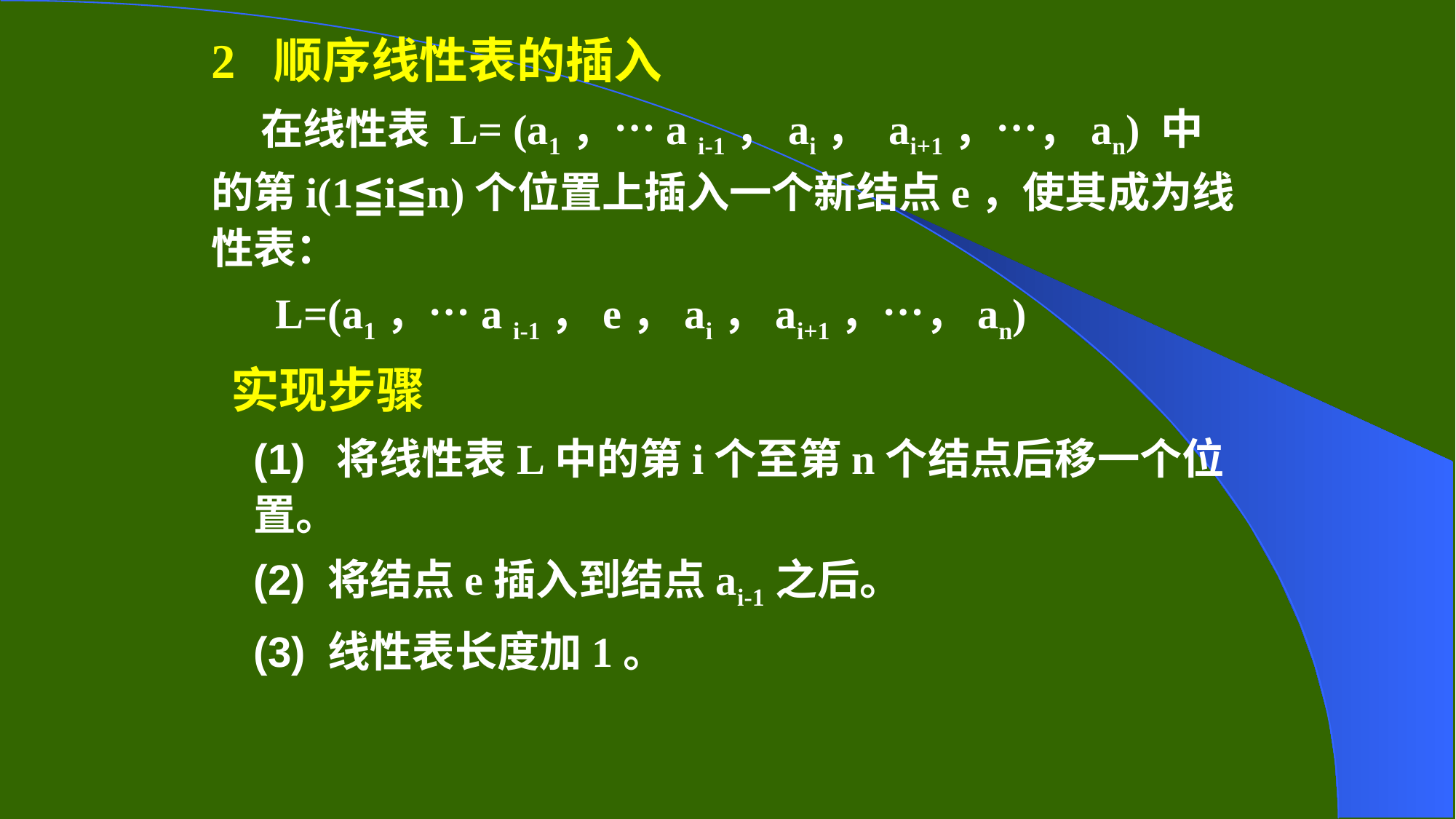

# 2  顺序线性表的插入
     在线性表 L= (a1，…a i-1，ai， ai+1，…，an) 中的第i(1≦i≦n)个位置上插入一个新结点e，使其成为线性表：
      L=(a1，…a i-1，e，ai，ai+1，…，an)
 实现步骤
(1)  将线性表L中的第i个至第n个结点后移一个位置。
(2) 将结点e插入到结点ai-1之后。
(3) 线性表长度加1。